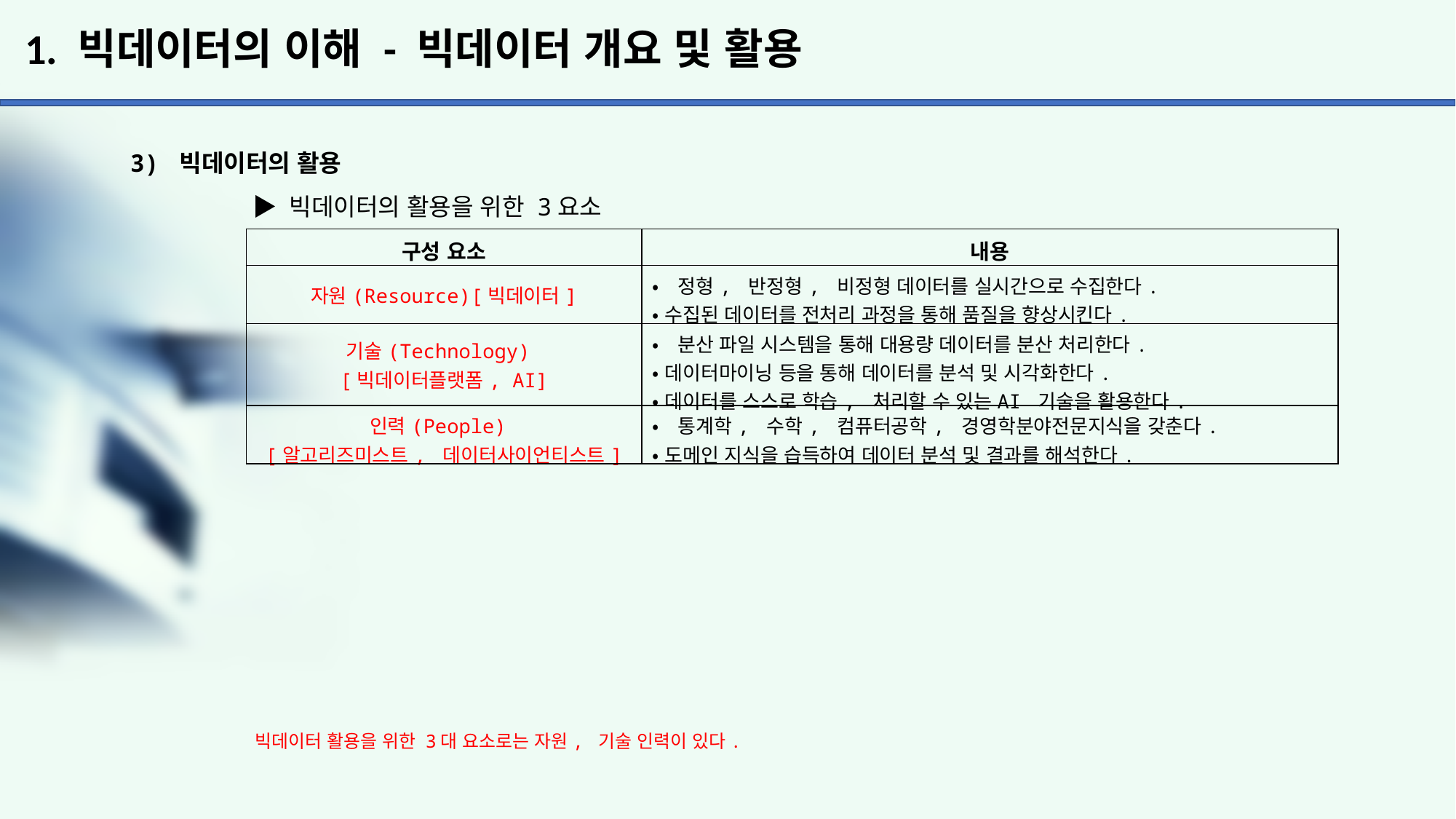

# 1. 빅데이터의 이해 - 빅데이터 개요 및 활용
3) 빅데이터의 활용
	  ▶ 빅데이터의 활용을 위한 3요소

| 구성 요소 | 내용 |
| --- | --- |
| 자원(Resource)[빅데이터] | •정형, 반정형, 비정형 데이터를 실시간으로 수집한다. •수집된 데이터를 전처리 과정을 통해 품질을 향상시킨다. |
| 기술(Technology) [빅데이터플랫폼, AI] | •분산 파일 시스템을 통해 대용량 데이터를 분산 처리한다. •데이터마이닝 등을 통해 데이터를 분석 및 시각화한다. •데이터를 스스로 학습, 처리할 수 있는AI 기술을 활용한다. |
| 인력(People) [알고리즈미스트, 데이터사이언티스트] | •통계학, 수학, 컴퓨터공학, 경영학분야전문지식을 갖춘다. •도메인 지식을 습득하여 데이터 분석 및 결과를 해석한다. |
빅데이터 활용을 위한 3대 요소로는 자원, 기술 인력이 있다.